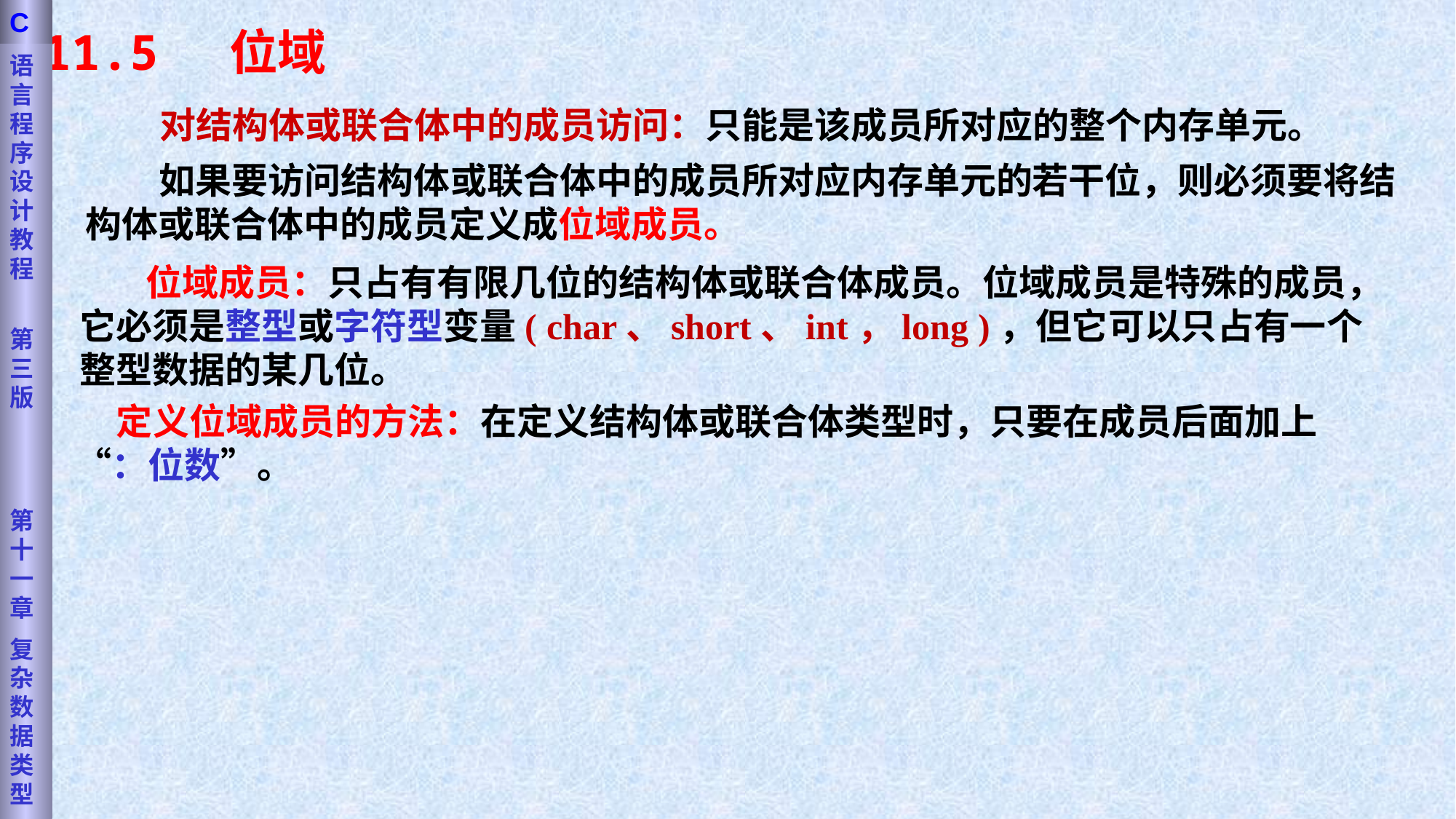

语言程序设计教程
第三版

第十一章
复杂数据类型
C
11.5  位域
         对结构体或联合体中的成员访问：只能是该成员所对应的整个内存单元。
        如果要访问结构体或联合体中的成员所对应内存单元的若干位，则必须要将结构体或联合体中的成员定义成位域成员。
       位域成员：只占有有限几位的结构体或联合体成员。位域成员是特殊的成员，它必须是整型或字符型变量( char、short、int，long )，但它可以只占有一个整型数据的某几位。
    定义位域成员的方法：在定义结构体或联合体类型时，只要在成员后面加上“：位数”。